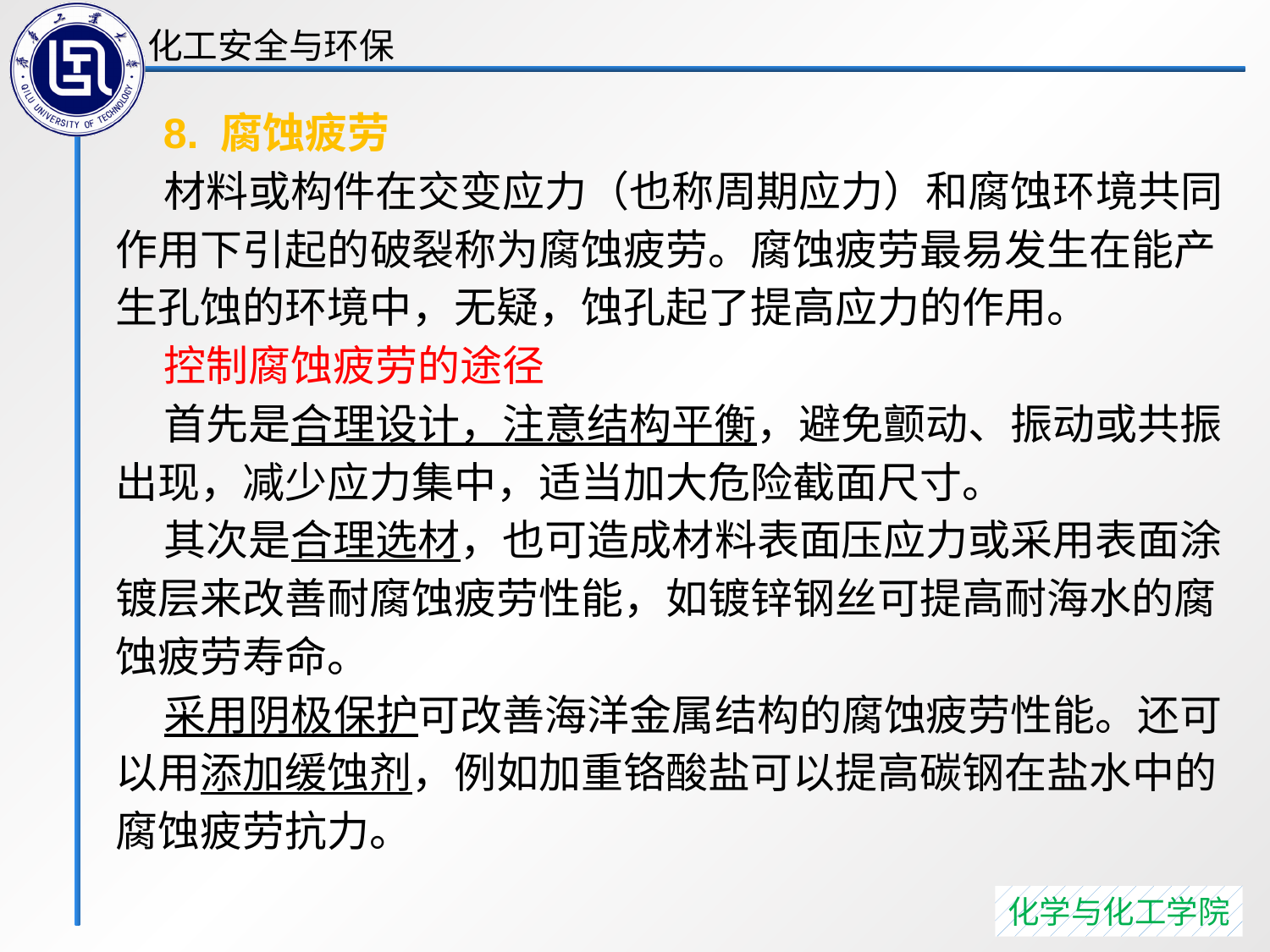

8. 腐蚀疲劳
    材料或构件在交变应力（也称周期应力）和腐蚀环境共同作用下引起的破裂称为腐蚀疲劳。腐蚀疲劳最易发生在能产生孔蚀的环境中，无疑，蚀孔起了提高应力的作用。
    控制腐蚀疲劳的途径
    首先是合理设计，注意结构平衡，避免颤动、振动或共振出现，减少应力集中，适当加大危险截面尺寸。
    其次是合理选材，也可造成材料表面压应力或采用表面涂镀层来改善耐腐蚀疲劳性能，如镀锌钢丝可提高耐海水的腐蚀疲劳寿命。
    采用阴极保护可改善海洋金属结构的腐蚀疲劳性能。还可以用添加缓蚀剂，例如加重铬酸盐可以提高碳钢在盐水中的腐蚀疲劳抗力。